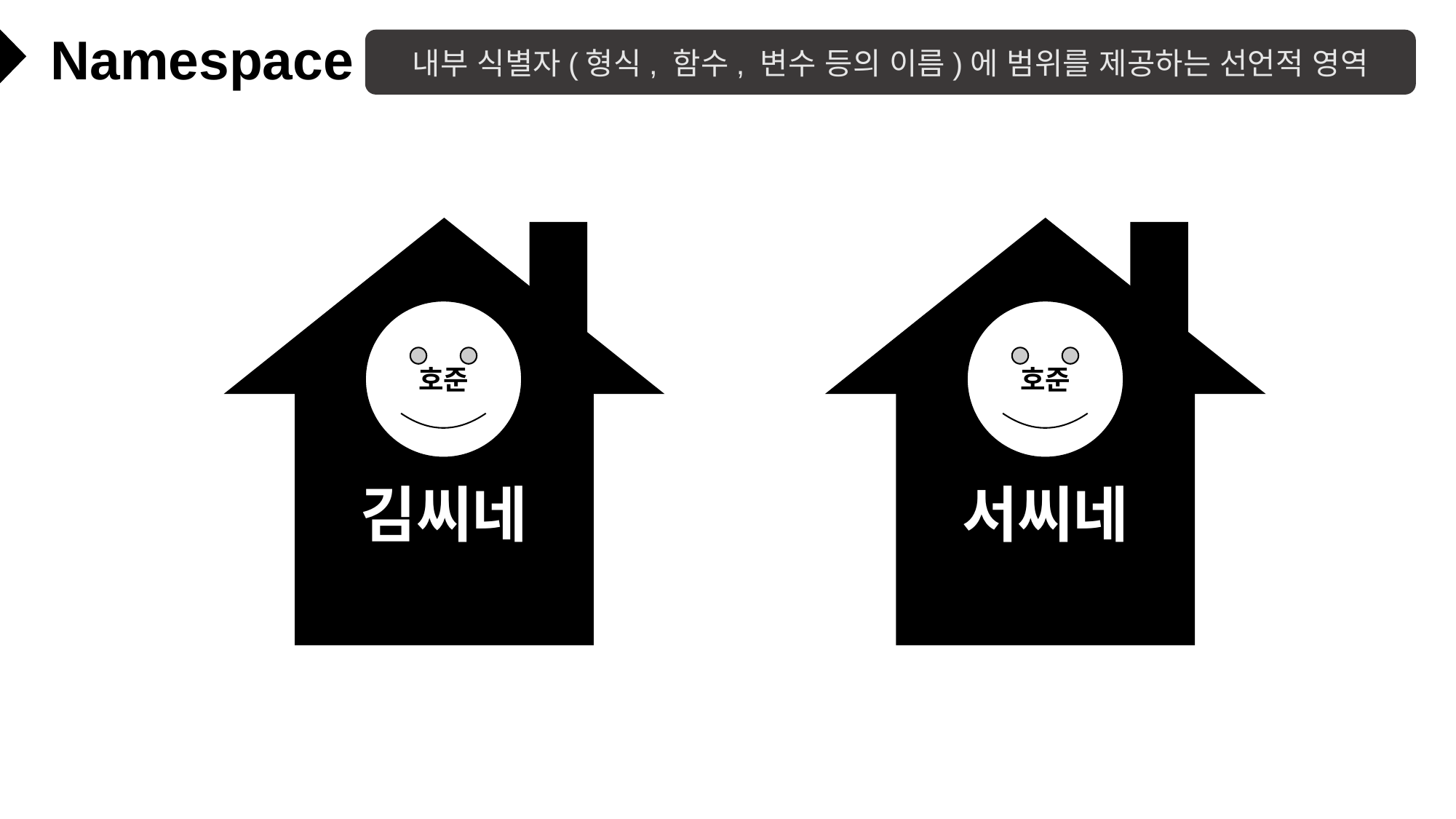

# Namespace
내부 식별자(형식, 함수, 변수 등의 이름)에 범위를 제공하는 선언적 영역

김씨네

서씨네

호준
호준